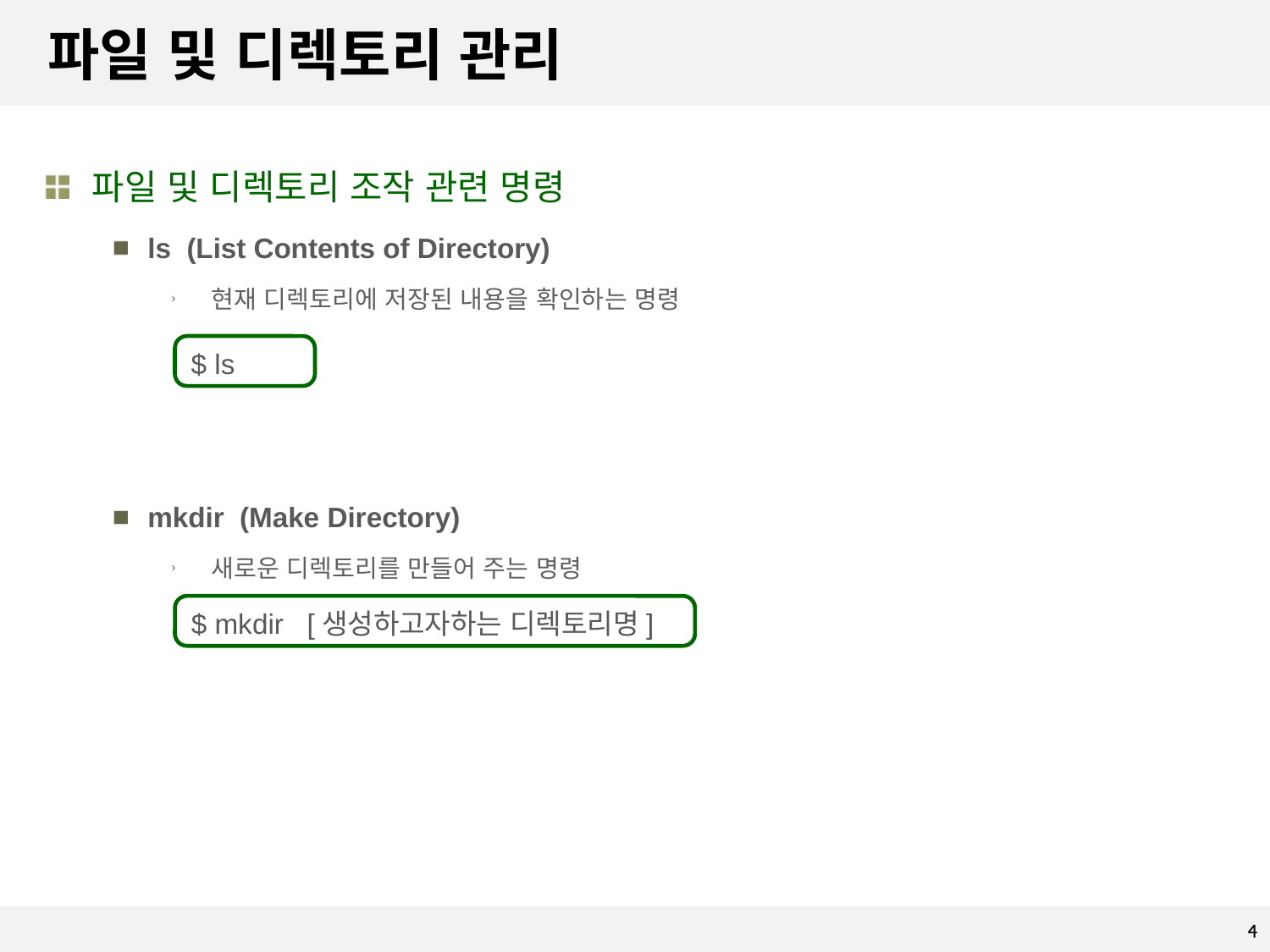

# 파일 및 디렉토리 관리
파일 및 디렉토리 조작 관련 명령
ls  (List Contents of Directory)
현재 디렉토리에 저장된 내용을 확인하는 명령

mkdir  (Make Directory)
새로운 디렉토리를 만들어 주는 명령

$ ls
$ mkdir   [생성하고자하는 디렉토리명]
4